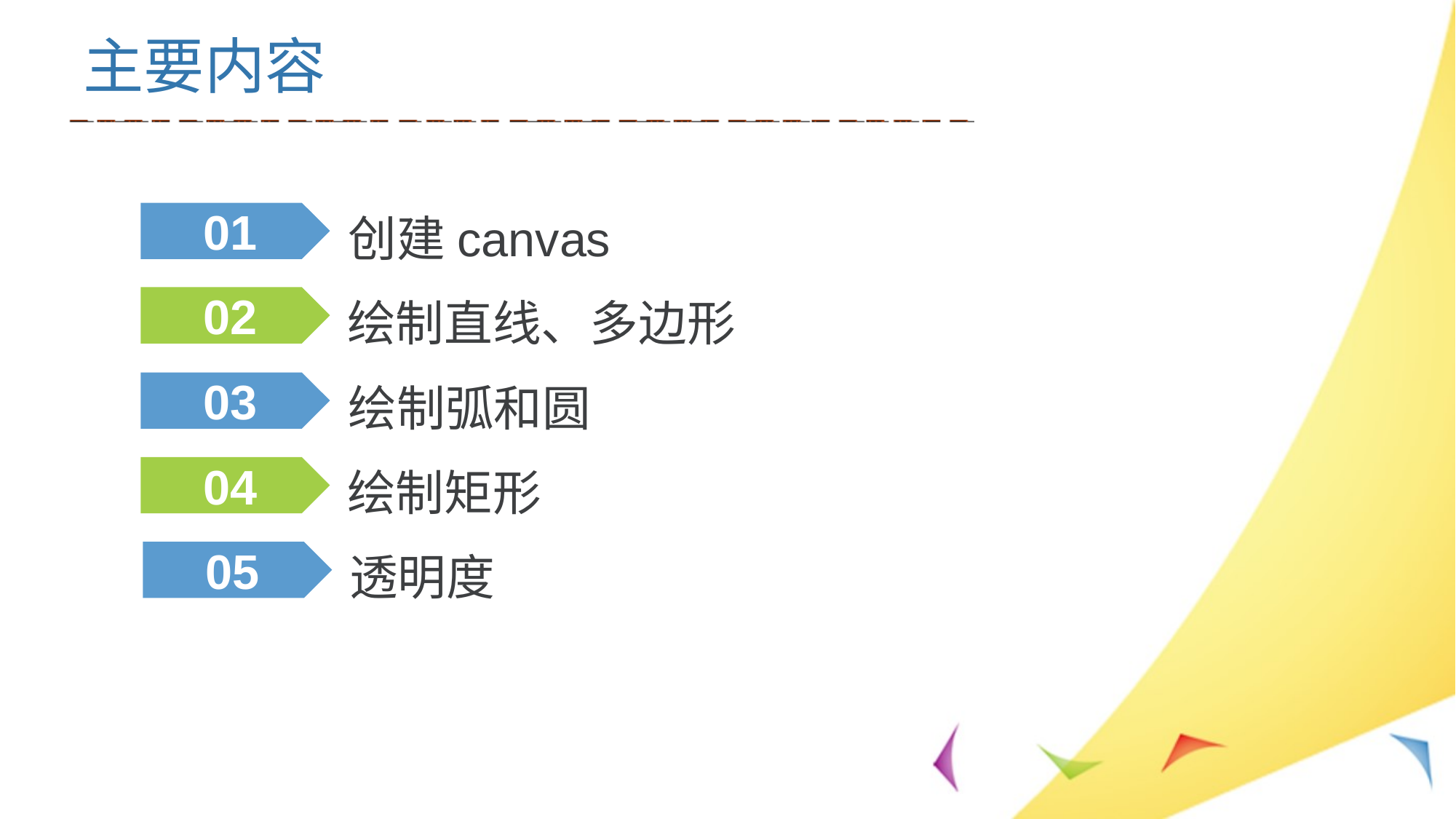

主要内容
创建canvas
01
02
绘制直线、多边形
绘制弧和圆
03
04
绘制矩形
透明度
05